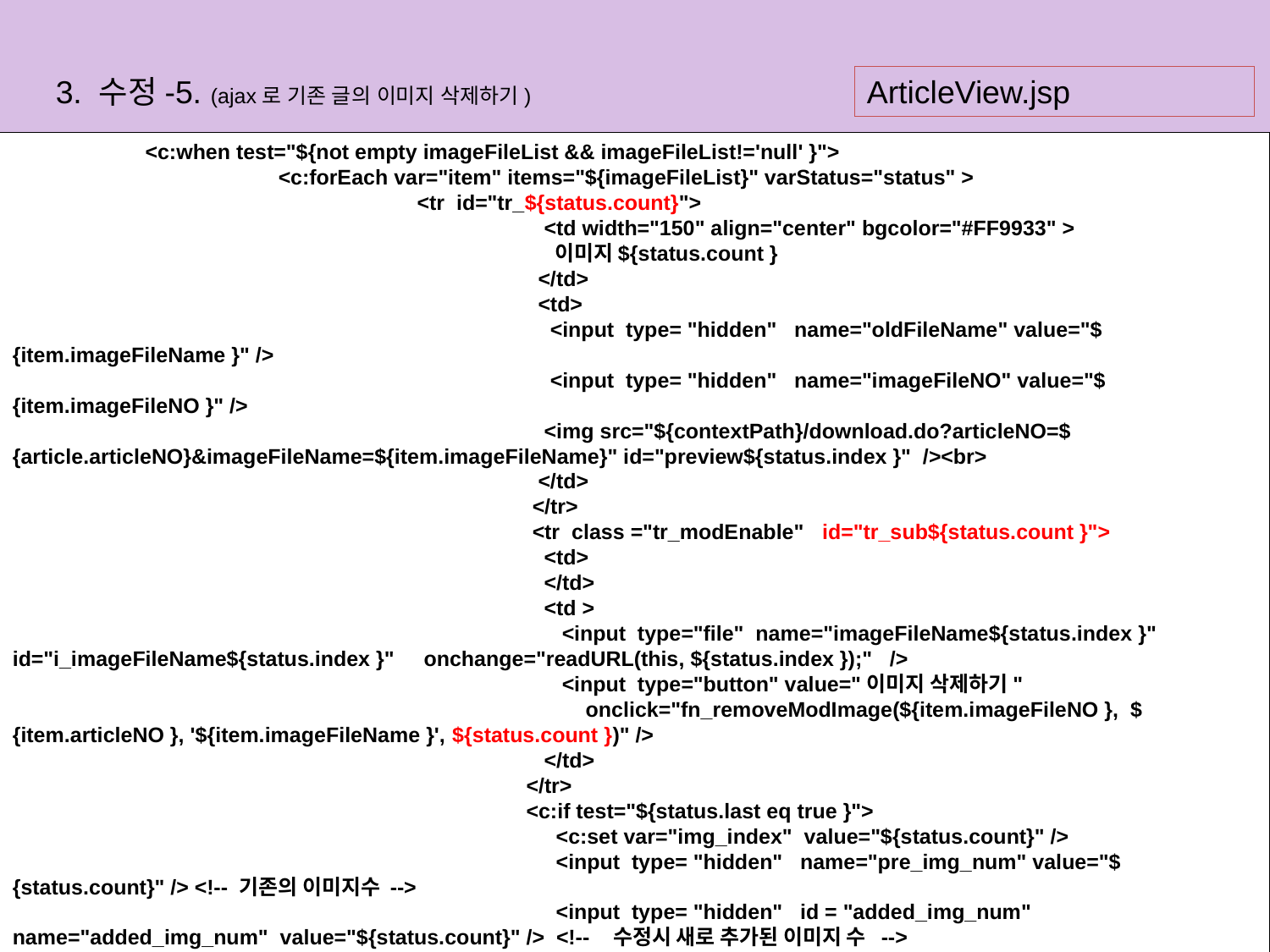

ArticleView.jsp
3. 수정-5. (ajax로 기존 글의 이미지 삭제하기)
	 <c:when test="${not empty imageFileList && imageFileList!='null' }">
		  <c:forEach var="item" items="${imageFileList}" varStatus="status" >
			    <tr  id="tr_${status.count}">
				    <td width="150" align="center" bgcolor="#FF9933" >
				      이미지${status.count }
				   </td>
				   <td>
				     <input  type= "hidden"   name="oldFileName" value="${item.imageFileName }" />
				     <input  type= "hidden"   name="imageFileNO" value="${item.imageFileNO }" />
				    <img src="${contextPath}/download.do?articleNO=${article.articleNO}&imageFileName=${item.imageFileName}" id="preview${status.index }"  /><br>
				   </td>
				  </tr>
				  <tr  class ="tr_modEnable"   id="tr_sub${status.count }">
				    <td>
				    </td>
				    <td >
				       <input  type="file"  name="imageFileName${status.index }" id="i_imageFileName${status.index }"     onchange="readURL(this, ${status.index });"   />
				       <input  type="button" value="이미지 삭제하기"
				           onclick="fn_removeModImage(${item.imageFileNO },  ${item.articleNO }, '${item.imageFileName }', ${status.count })" />
				    </td>
				 </tr>
				 <c:if test="${status.last eq true }">
				      <c:set var="img_index"  value="${status.count}" />
				      <input  type= "hidden"   name="pre_img_num" value="${status.count}" /> <!-- 기존의 이미지수 -->
				      <input  type= "hidden"   id = "added_img_num"   name="added_img_num"  value="${status.count}" />  <!--   수정시 새로 추가된 이미지 수  -->
				 </c:if>
			</c:forEach>
   </c:when>